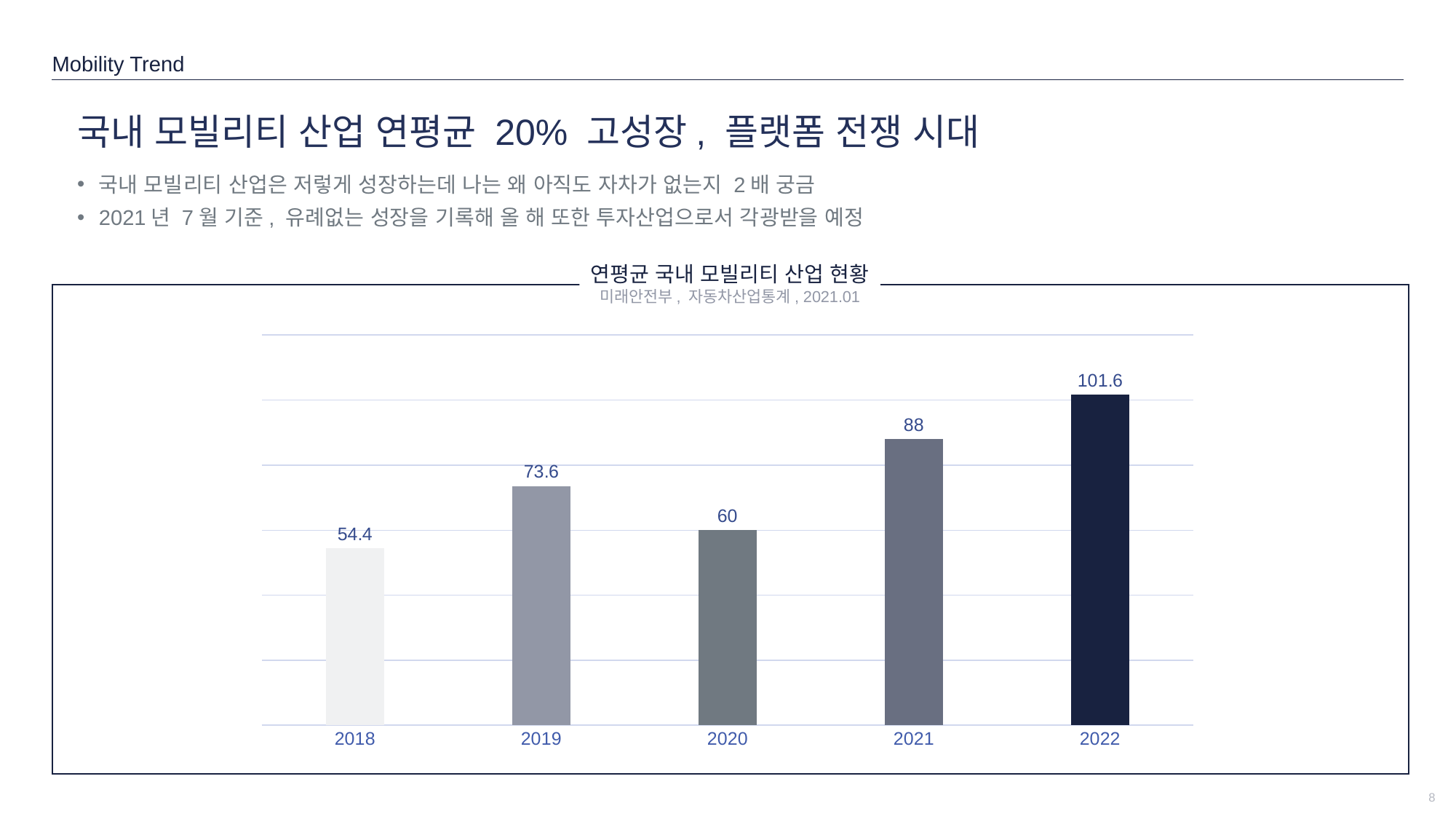

Mobility Trend
# 국내 모빌리티 산업 연평균 20% 고성장, 플랫폼 전쟁 시대
국내 모빌리티 산업은 저렇게 성장하는데 나는 왜 아직도 자차가 없는지 2배 궁금
2021년 7월 기준, 유례없는 성장을 기록해 올 해 또한 투자산업으로서 각광받을 예정
연평균 국내 모빌리티 산업 현황
미래안전부, 자동차산업통계, 2021.01

### Chart

| Category | 계열 1 |
|---|---|
| 2018 | 54.4 |
| 2019 | 73.6 |
| 2020 | 60.0 |
| 2021 | 88.0 |
| 2022 | 101.6 |
8